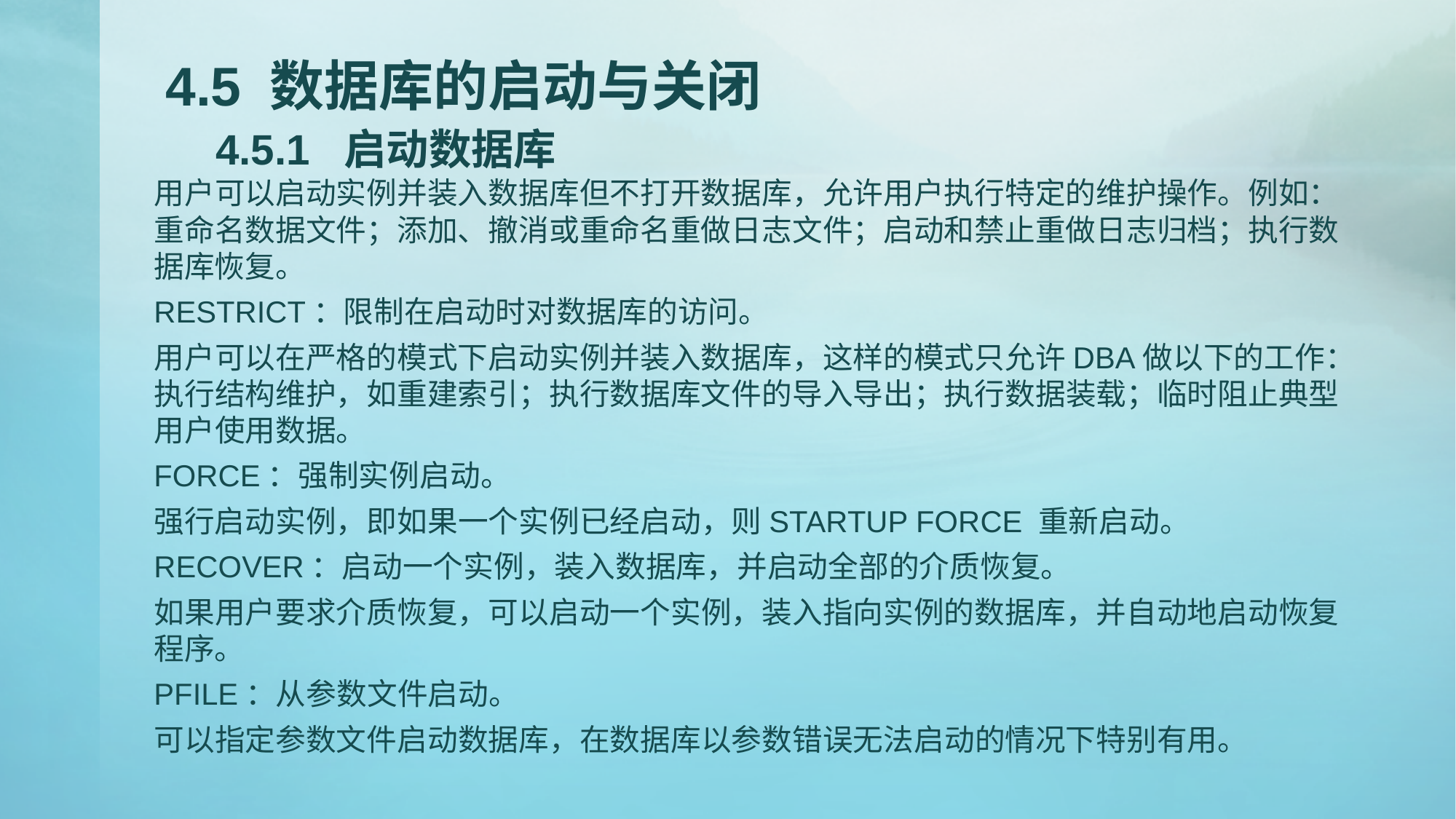

# 4.5 数据库的启动与关闭 4.5.1  启动数据库
用户可以启动实例并装入数据库但不打开数据库，允许用户执行特定的维护操作。例如：重命名数据文件；添加、撤消或重命名重做日志文件；启动和禁止重做日志归档；执行数据库恢复。
RESTRICT：限制在启动时对数据库的访问。
用户可以在严格的模式下启动实例并装入数据库，这样的模式只允许DBA做以下的工作：执行结构维护，如重建索引；执行数据库文件的导入导出；执行数据装载；临时阻止典型用户使用数据。
FORCE：强制实例启动。
强行启动实例，即如果一个实例已经启动，则STARTUP FORCE 重新启动。
RECOVER：启动一个实例，装入数据库，并启动全部的介质恢复。
如果用户要求介质恢复，可以启动一个实例，装入指向实例的数据库，并自动地启动恢复程序。
PFILE：从参数文件启动。
可以指定参数文件启动数据库，在数据库以参数错误无法启动的情况下特别有用。